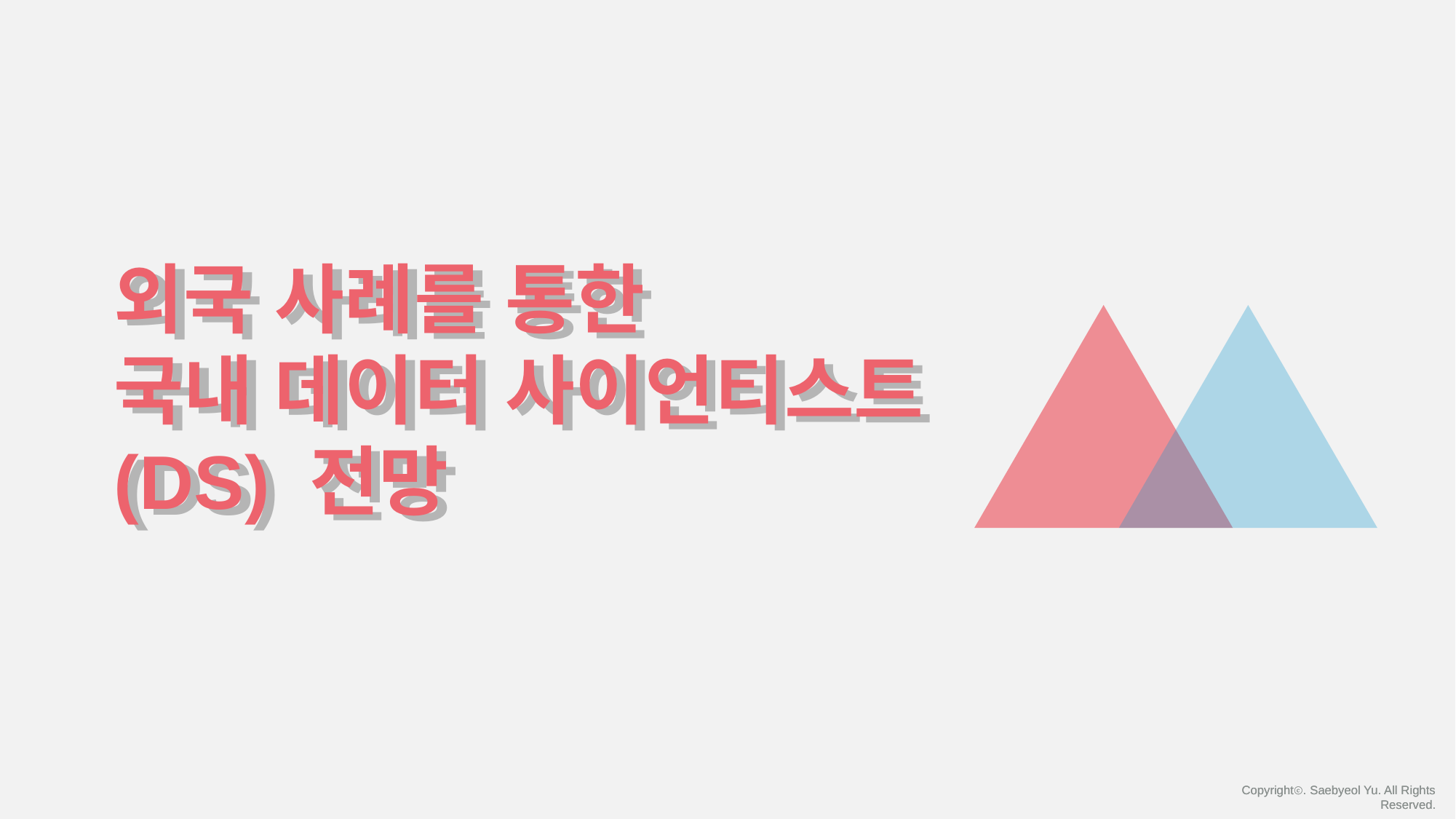

외국 사례를 통한
국내 데이터 사이언티스트
(DS) 전망
외국 사례를 통한
국내 데이터 사이언티스트
(DS) 전망

Copyrightⓒ. Saebyeol Yu. All Rights Reserved.